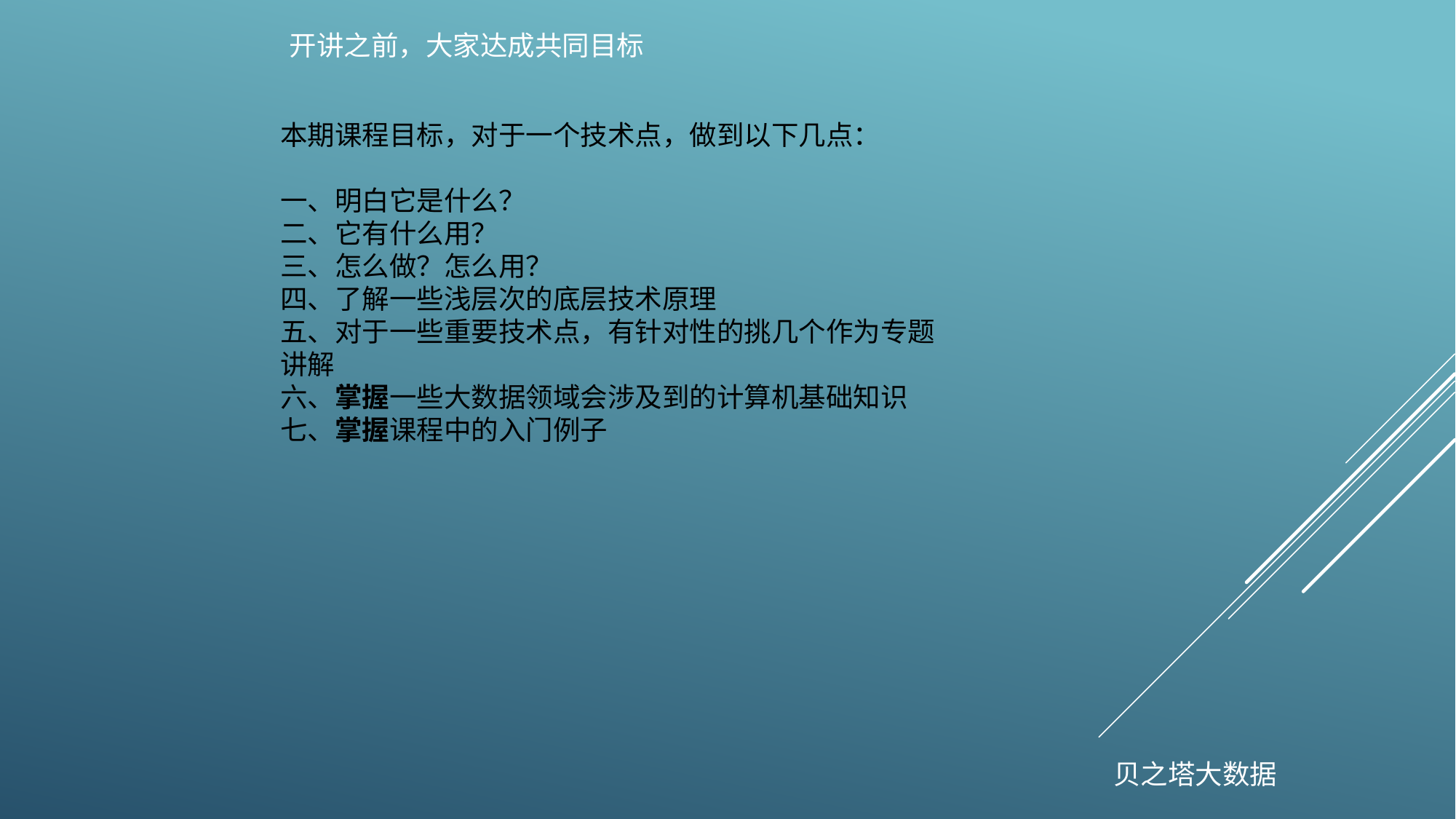

开讲之前，大家达成共同目标
本期课程目标，对于一个技术点，做到以下几点：

一、明白它是什么？
二、它有什么用？
三、怎么做？怎么用？
四、了解一些浅层次的底层技术原理
五、对于一些重要技术点，有针对性的挑几个作为专题讲解
六、掌握一些大数据领域会涉及到的计算机基础知识
七、掌握课程中的入门例子
贝之塔大数据